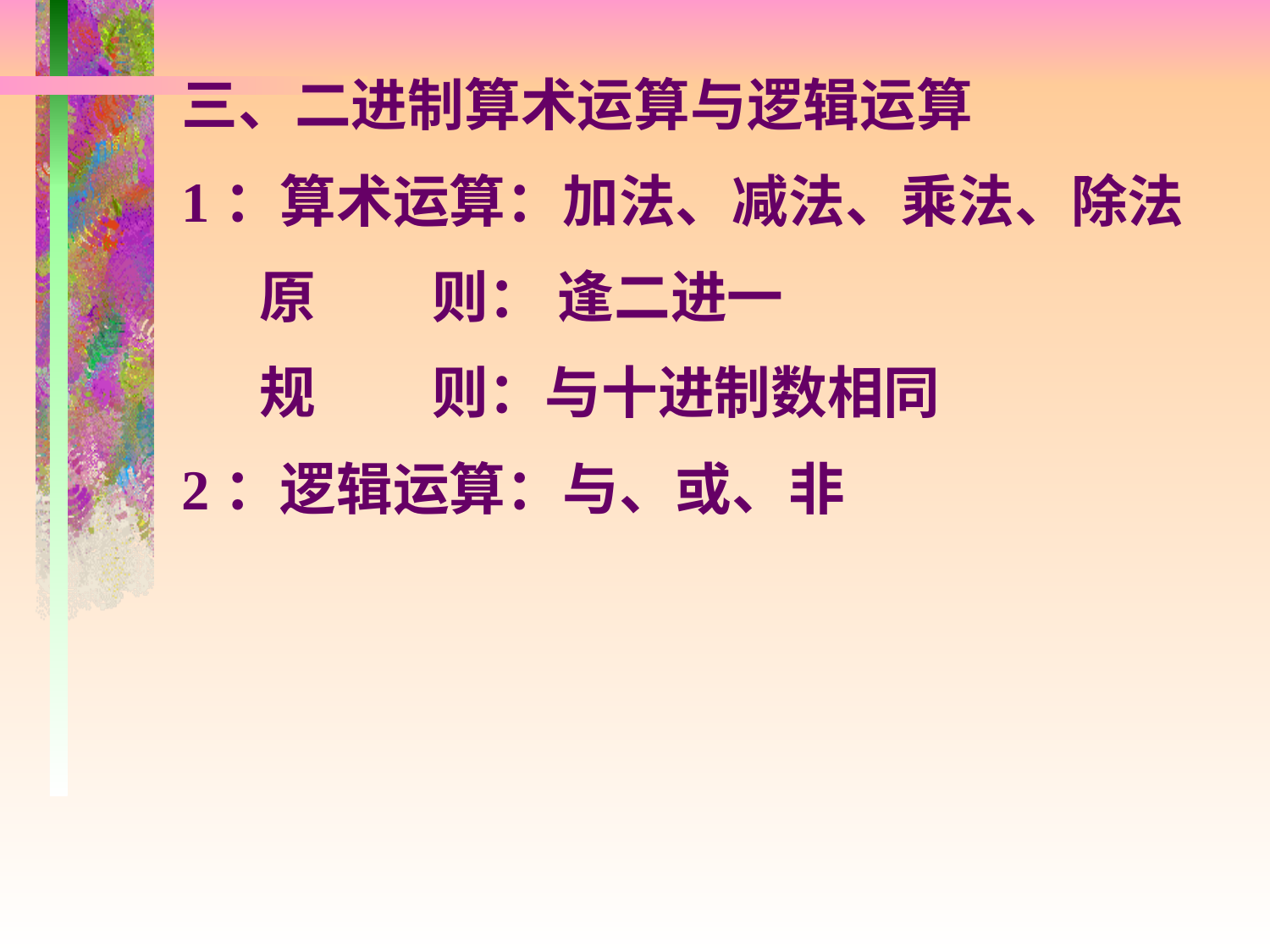

三、二进制算术运算与逻辑运算
1：算术运算：加法、减法、乘法、除法
     原         则： 逢二进一
     规         则：与十进制数相同
2：逻辑运算：与、或、非